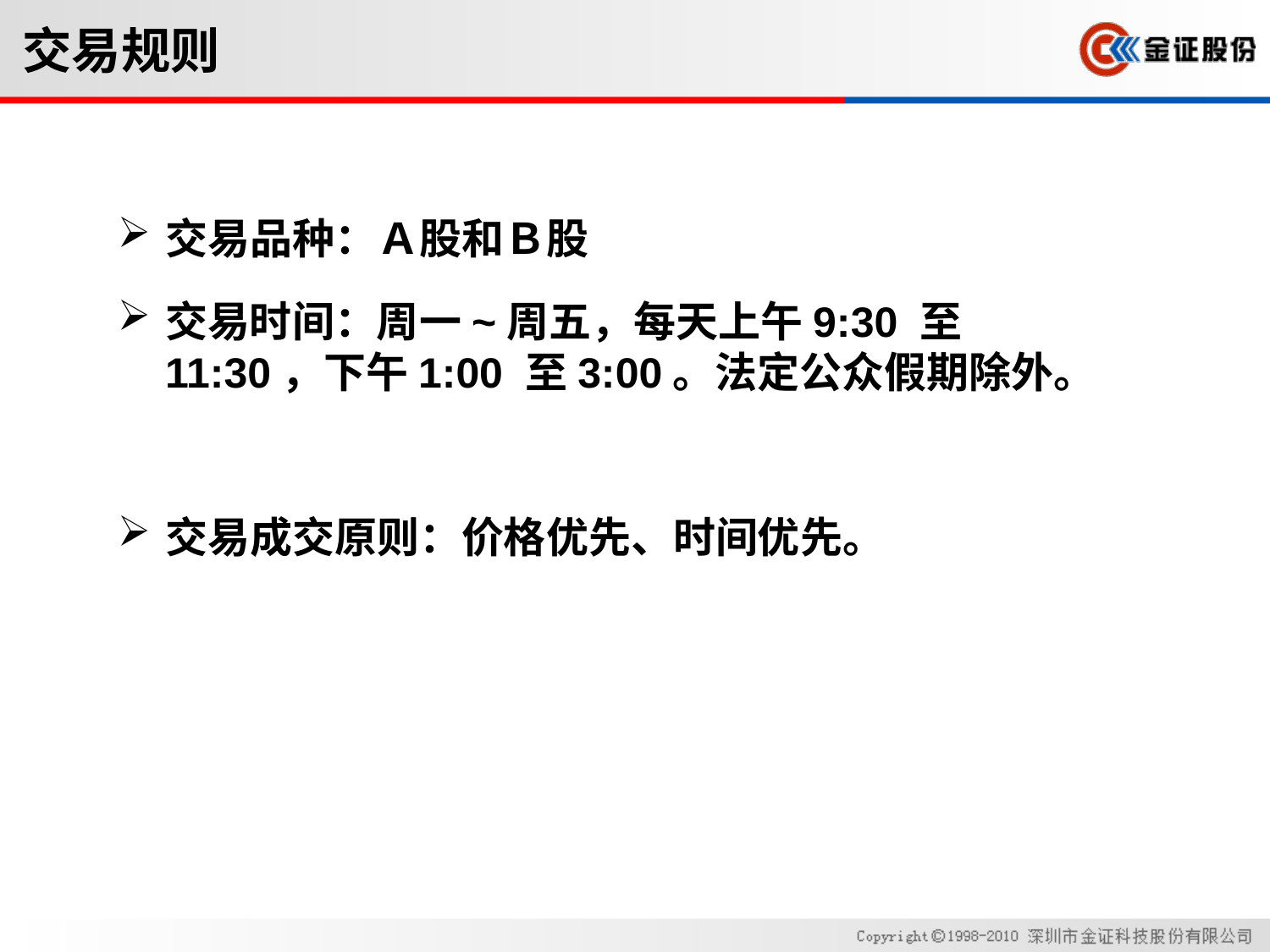

# 交易规则
交易品种：Ａ股和Ｂ股
交易时间：周一~周五，每天上午9:30 至11:30，下午1:00 至3:00。法定公众假期除外。

交易成交原则：价格优先、时间优先。